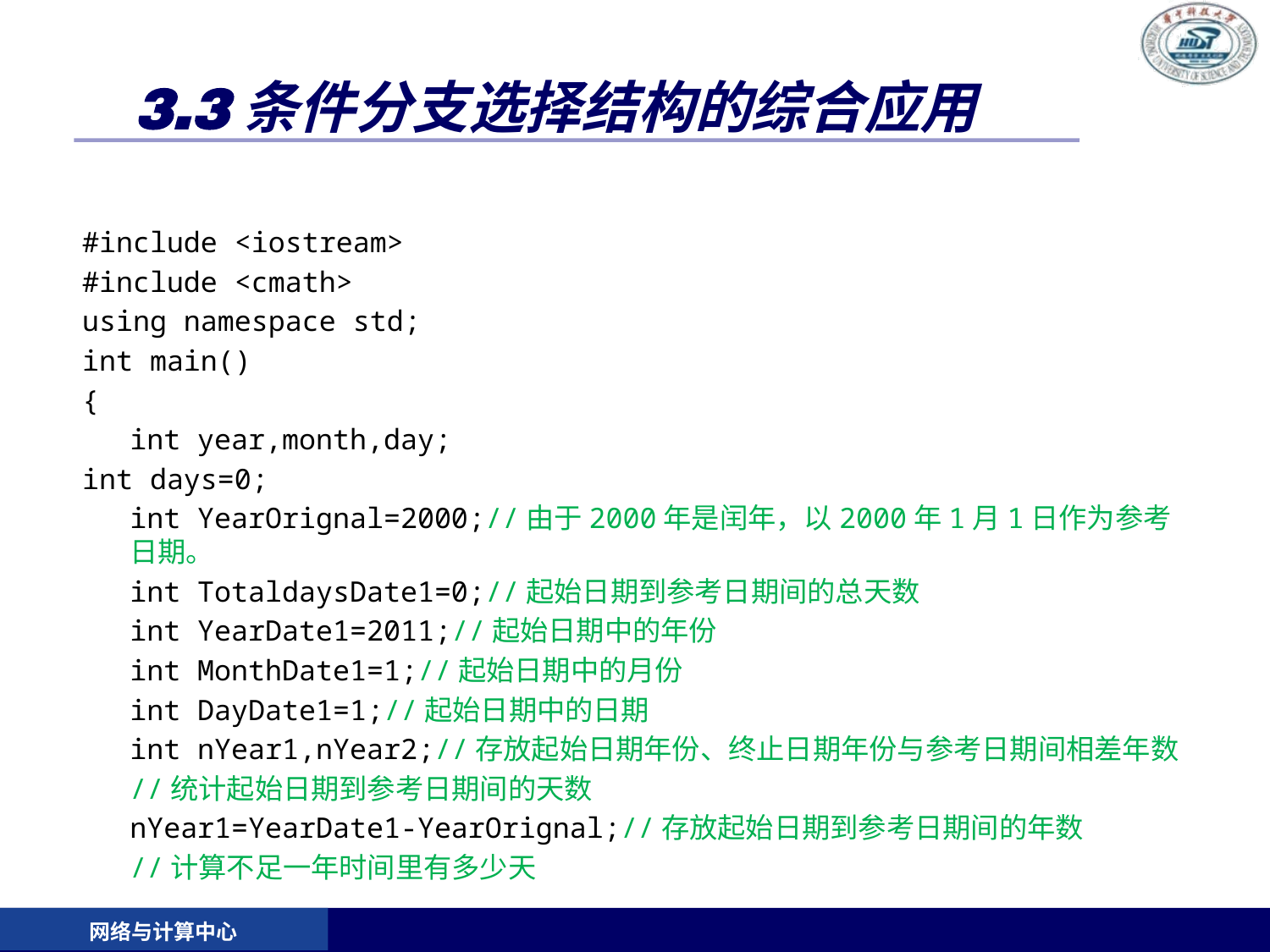

# 3.3条件分支选择结构的综合应用
#include <iostream>
#include <cmath>
using namespace std;
int main()
{
	int year,month,day;
int days=0;
	int YearOrignal=2000;//由于2000年是闰年，以2000年1月1日作为参考日期。
	int TotaldaysDate1=0;//起始日期到参考日期间的总天数
	int YearDate1=2011;//起始日期中的年份
	int MonthDate1=1;//起始日期中的月份
	int DayDate1=1;//起始日期中的日期
	int nYear1,nYear2;//存放起始日期年份、终止日期年份与参考日期间相差年数
	//统计起始日期到参考日期间的天数
	nYear1=YearDate1-YearOrignal;//存放起始日期到参考日期间的年数
	//计算不足一年时间里有多少天

网络与计算中心